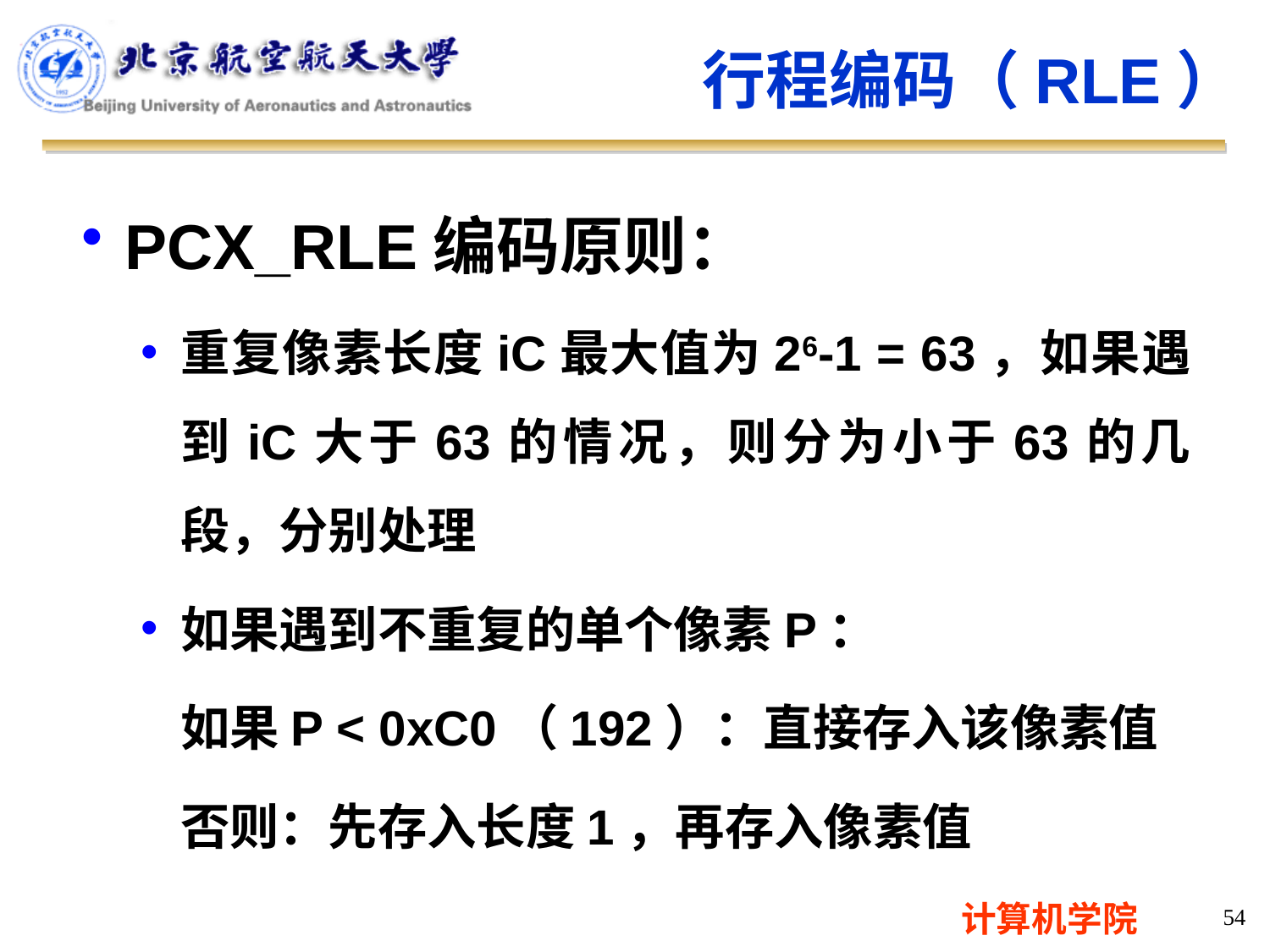

行程编码（RLE）
PCX_RLE编码原则：
重复像素长度iC最大值为26-1 = 63，如果遇到iC大于63的情况，则分为小于63的几段，分别处理
如果遇到不重复的单个像素P：
	如果P < 0xC0（192）：直接存入该像素值
	否则：先存入长度1，再存入像素值
54